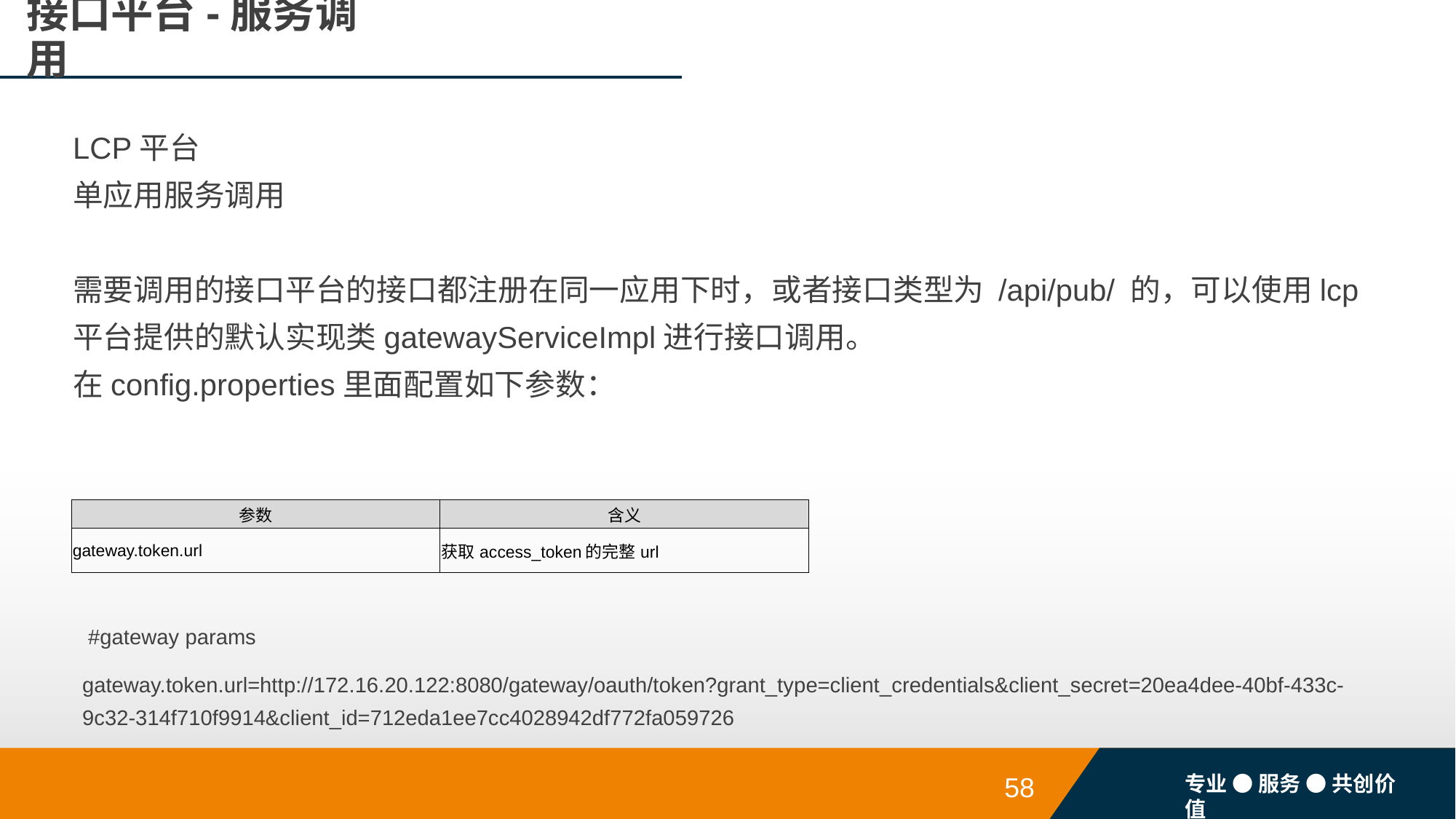

# 接口平台-服务调用
LCP平台
单应用服务调用

需要调用的接口平台的接口都注册在同一应用下时，或者接口类型为 /api/pub/ 的，可以使用lcp平台提供的默认实现类gatewayServiceImpl进行接口调用。
在config.properties里面配置如下参数：
| 参数 | 含义 |
| --- | --- |
| gateway.token.url | 获取access\_token的完整url |
 #gateway params
gateway.token.url=http://172.16.20.122:8080/gateway/oauth/token?grant_type=client_credentials&client_secret=20ea4dee-40bf-433c-9c32-314f710f9914&client_id=712eda1ee7cc4028942df772fa059726